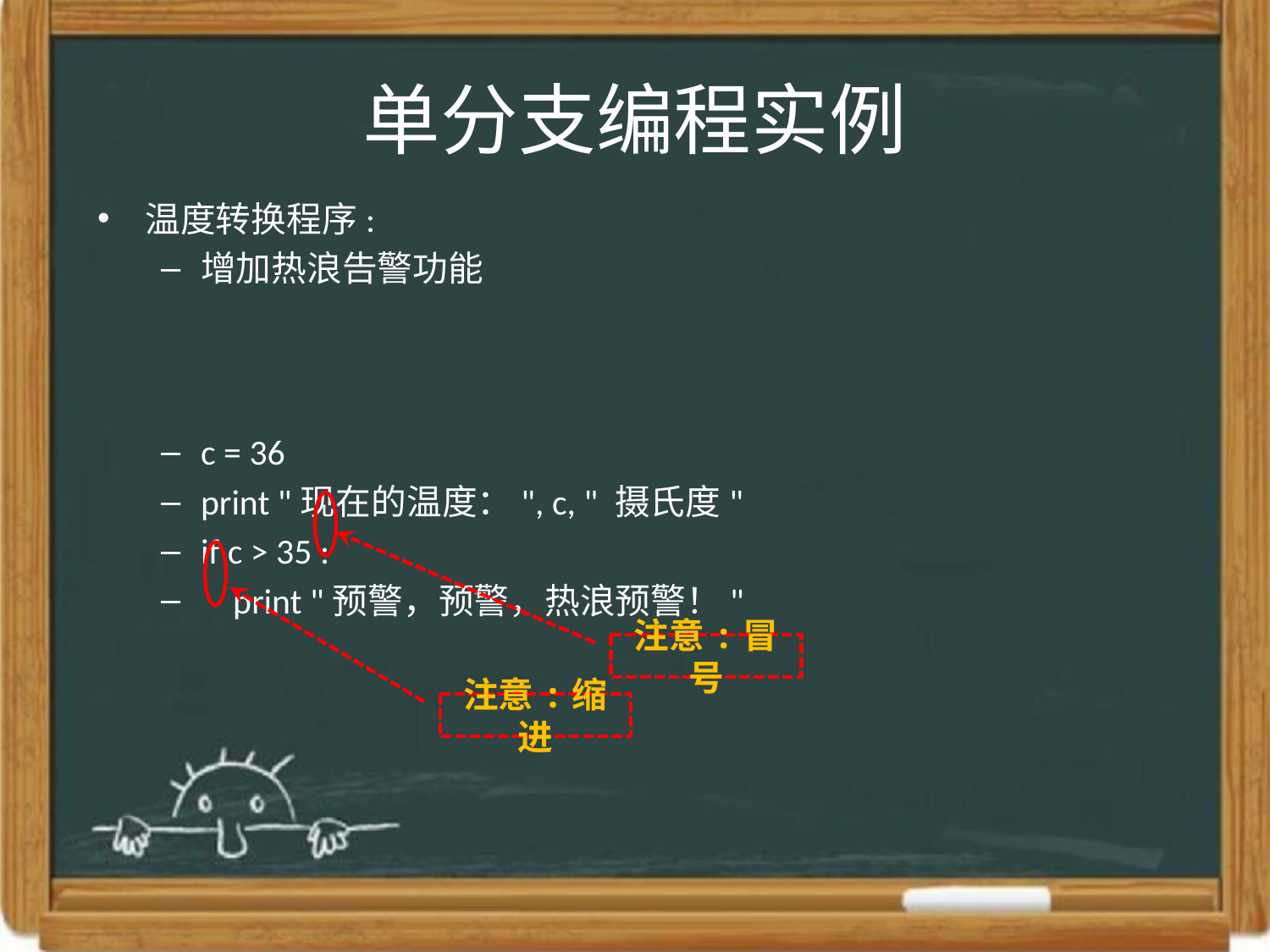

# 单分支编程实例
温度转换程序:
增加热浪告警功能

c = 36
print "现在的温度：", c, " 摄氏度"
if c > 35 :
    print "预警，预警，热浪预警！"

注意:冒号
注意:缩进